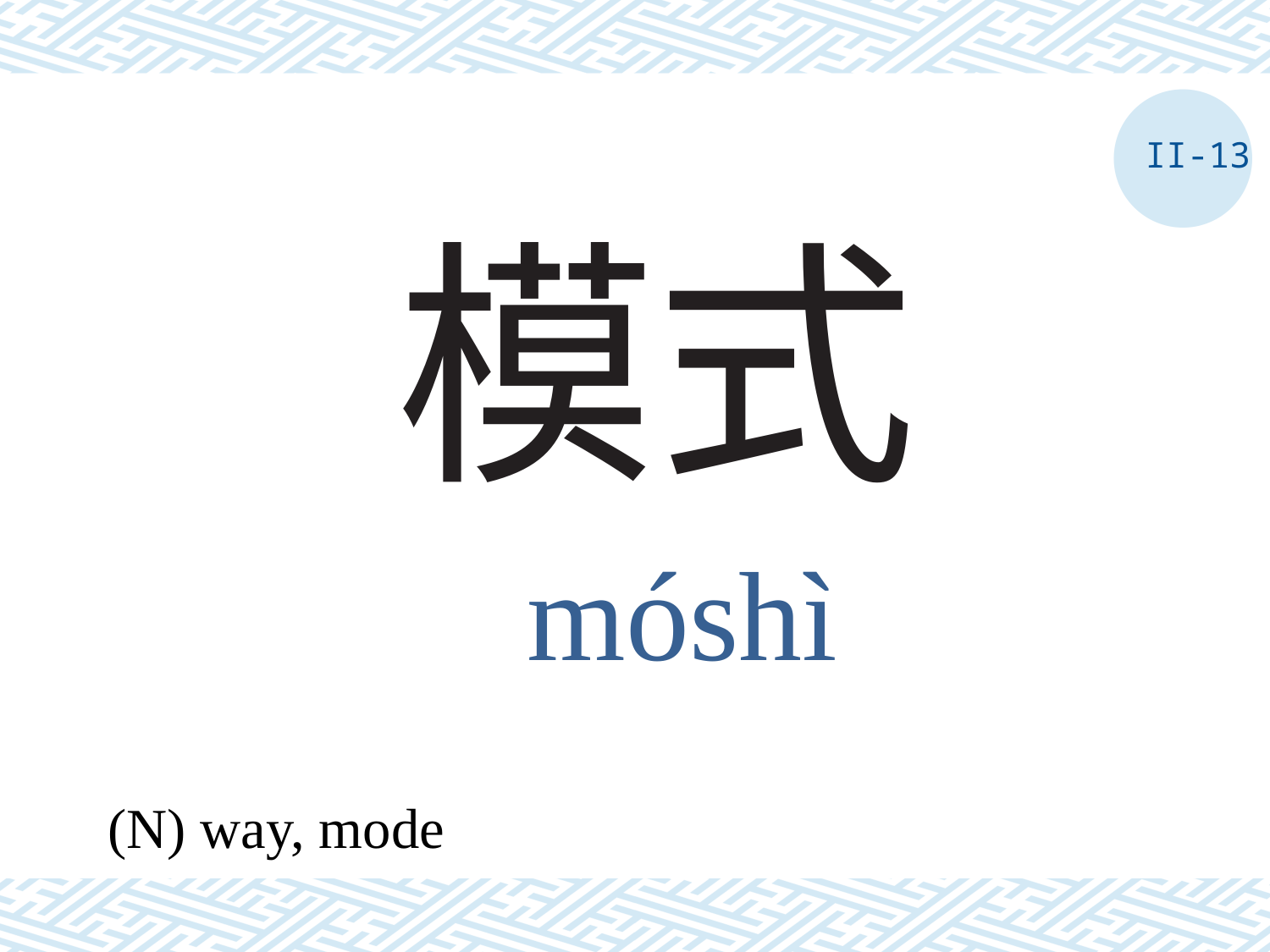

II-13

# 模式
móshì
(N) way, mode